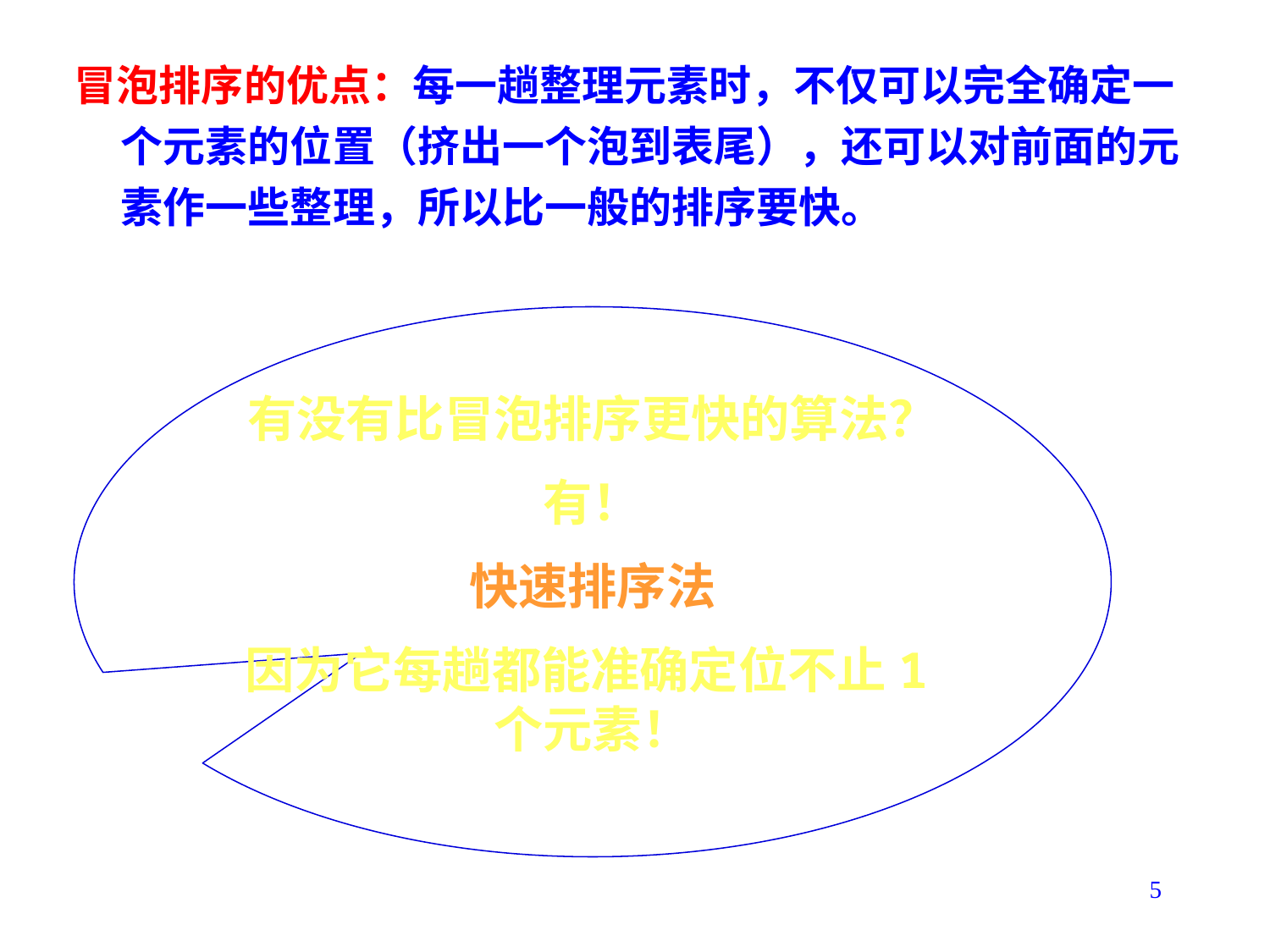

冒泡排序的优点：每一趟整理元素时，不仅可以完全确定一个元素的位置（挤出一个泡到表尾），还可以对前面的元素作一些整理，所以比一般的排序要快。
有没有比冒泡排序更快的算法？
有！
快速排序法
因为它每趟都能准确定位不止1个元素！
5